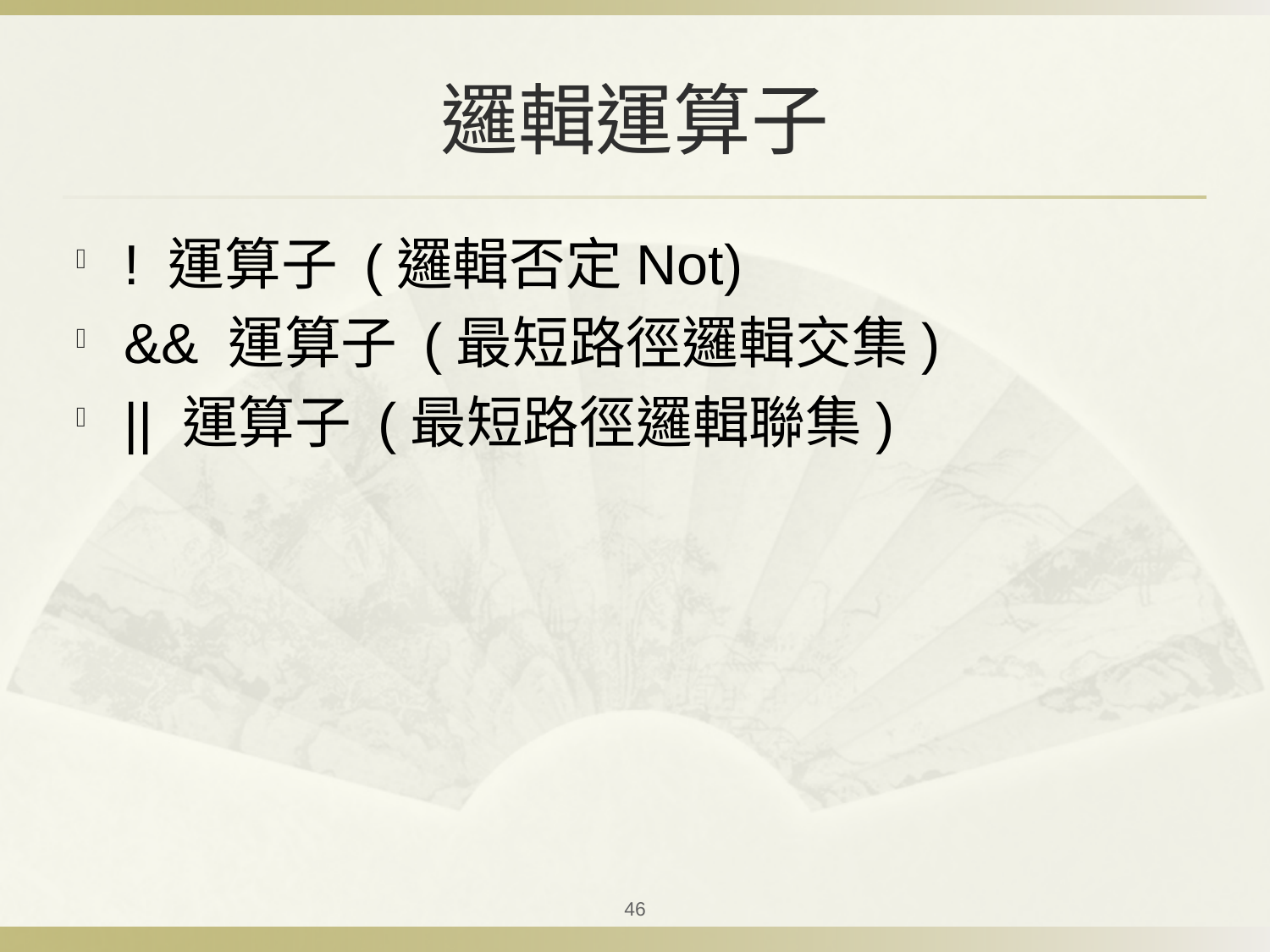

# 邏輯運算子
! 運算子 (邏輯否定Not)
&& 運算子 (最短路徑邏輯交集)
|| 運算子 (最短路徑邏輯聯集)

46